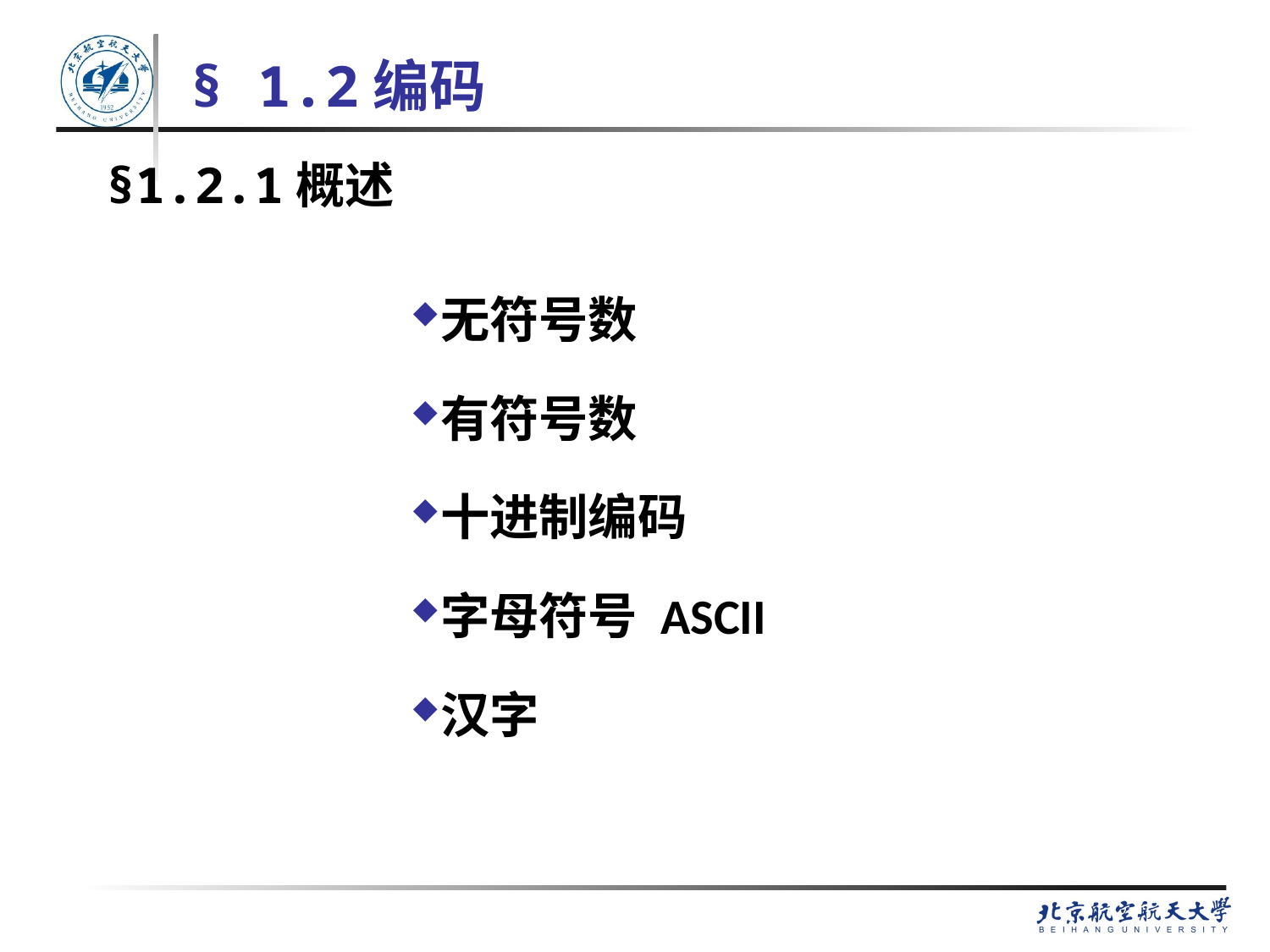

# § 1.2编码
§1.2.1概述
无符号数
有符号数
十进制编码
字母符号 ASCII
汉字
19